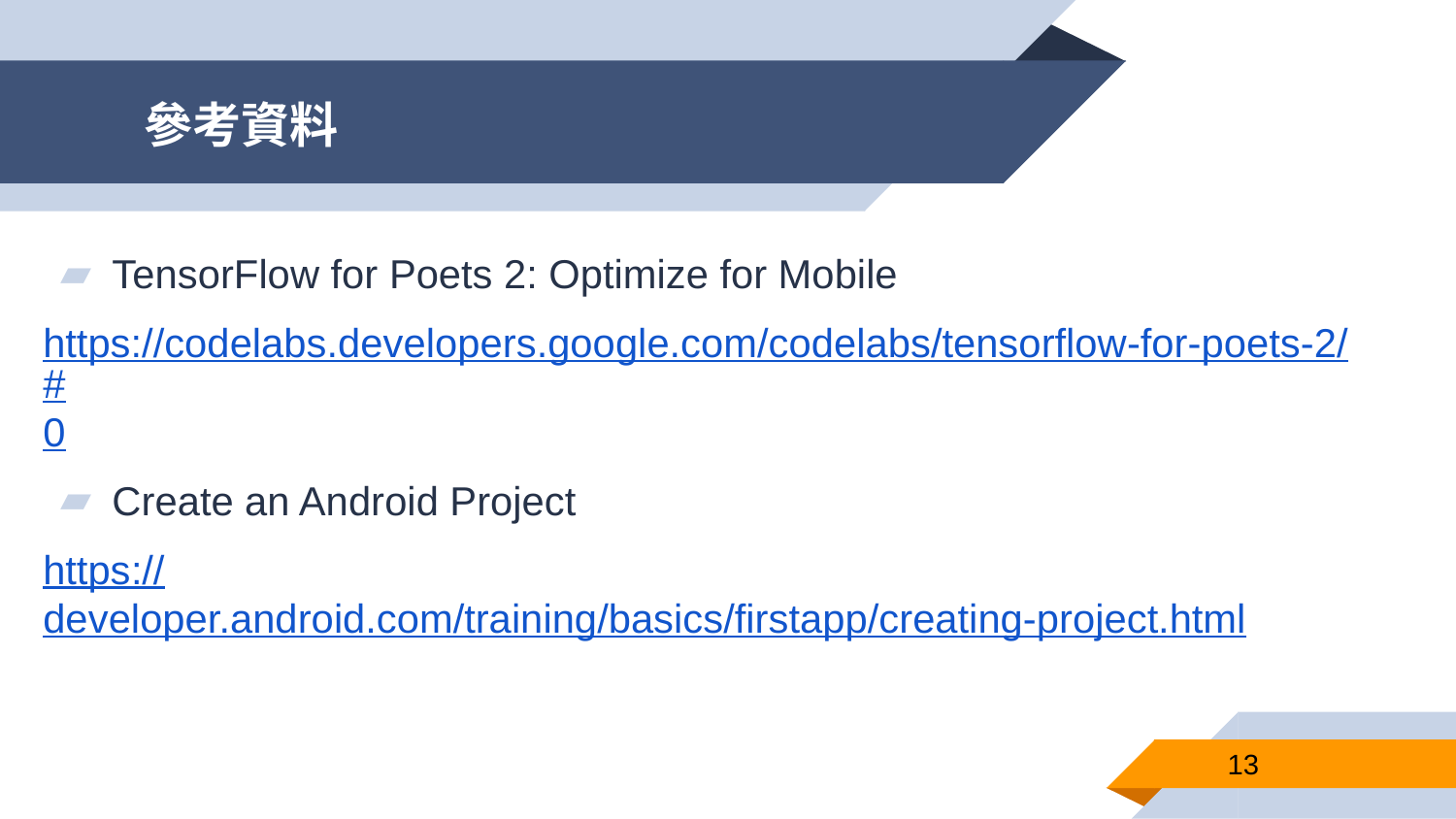

# 參考資料
TensorFlow for Poets 2: Optimize for Mobile
https://codelabs.developers.google.com/codelabs/tensorflow-for-poets-2/#0
Create an Android Project
https://developer.android.com/training/basics/firstapp/creating-project.html

13